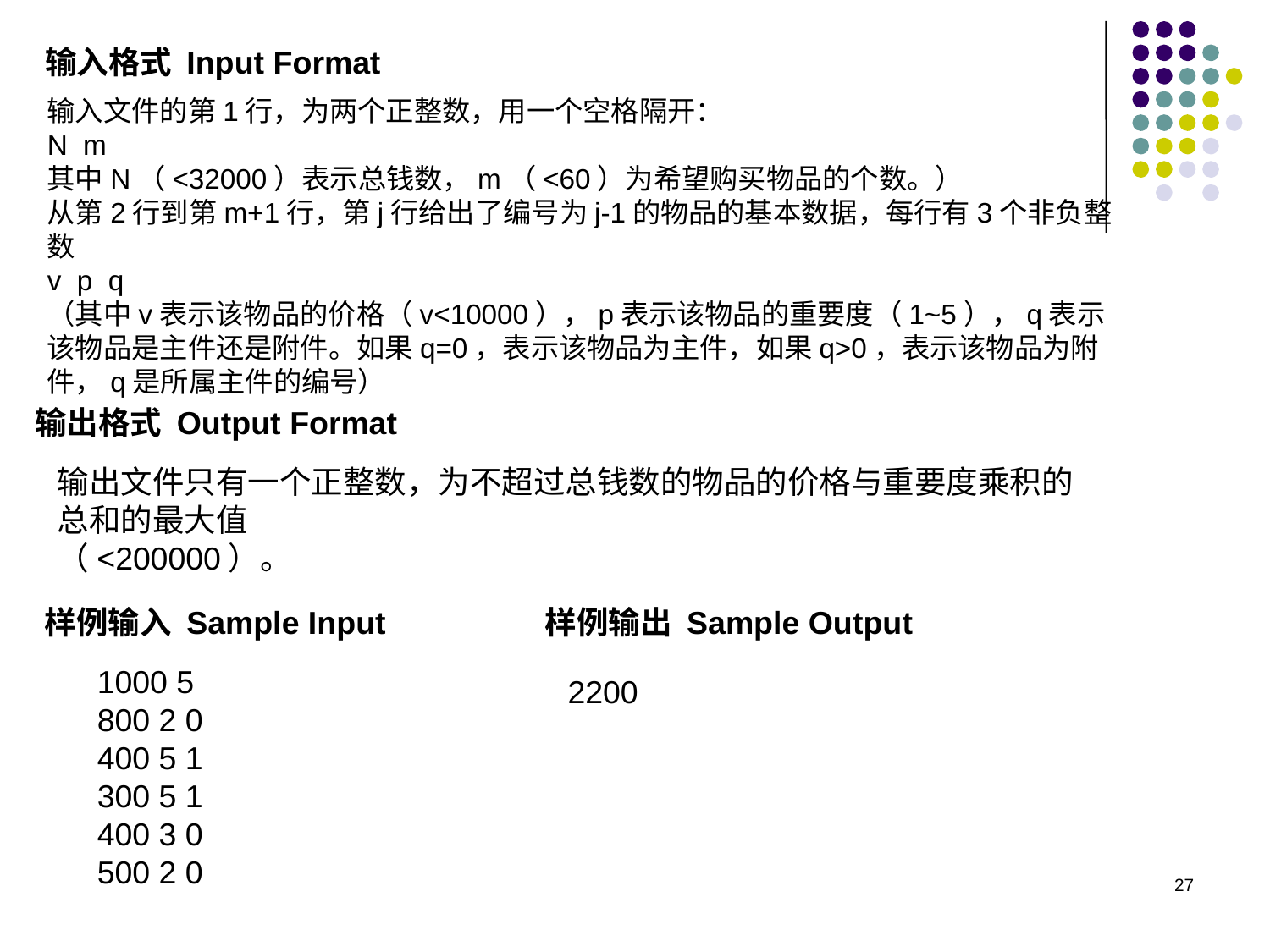

输入格式 Input Format
输入文件的第1行，为两个正整数，用一个空格隔开：
N  m
其中N（<32000）表示总钱数，m（<60）为希望购买物品的个数。）
从第2行到第m+1行，第j行给出了编号为j-1的物品的基本数据，每行有3个非负整数
v  p  q
（其中v表示该物品的价格（v<10000），p表示该物品的重要度（1~5），q表示该物品是主件还是附件。如果q=0，表示该物品为主件，如果q>0，表示该物品为附件，q是所属主件的编号）
输出格式 Output Format
输出文件只有一个正整数，为不超过总钱数的物品的价格与重要度乘积的总和的最大值
（<200000）。
样例输入 Sample Input
样例输出 Sample Output
1000 5
800 2 0
400 5 1
300 5 1
400 3 0
500 2 0
2200
27